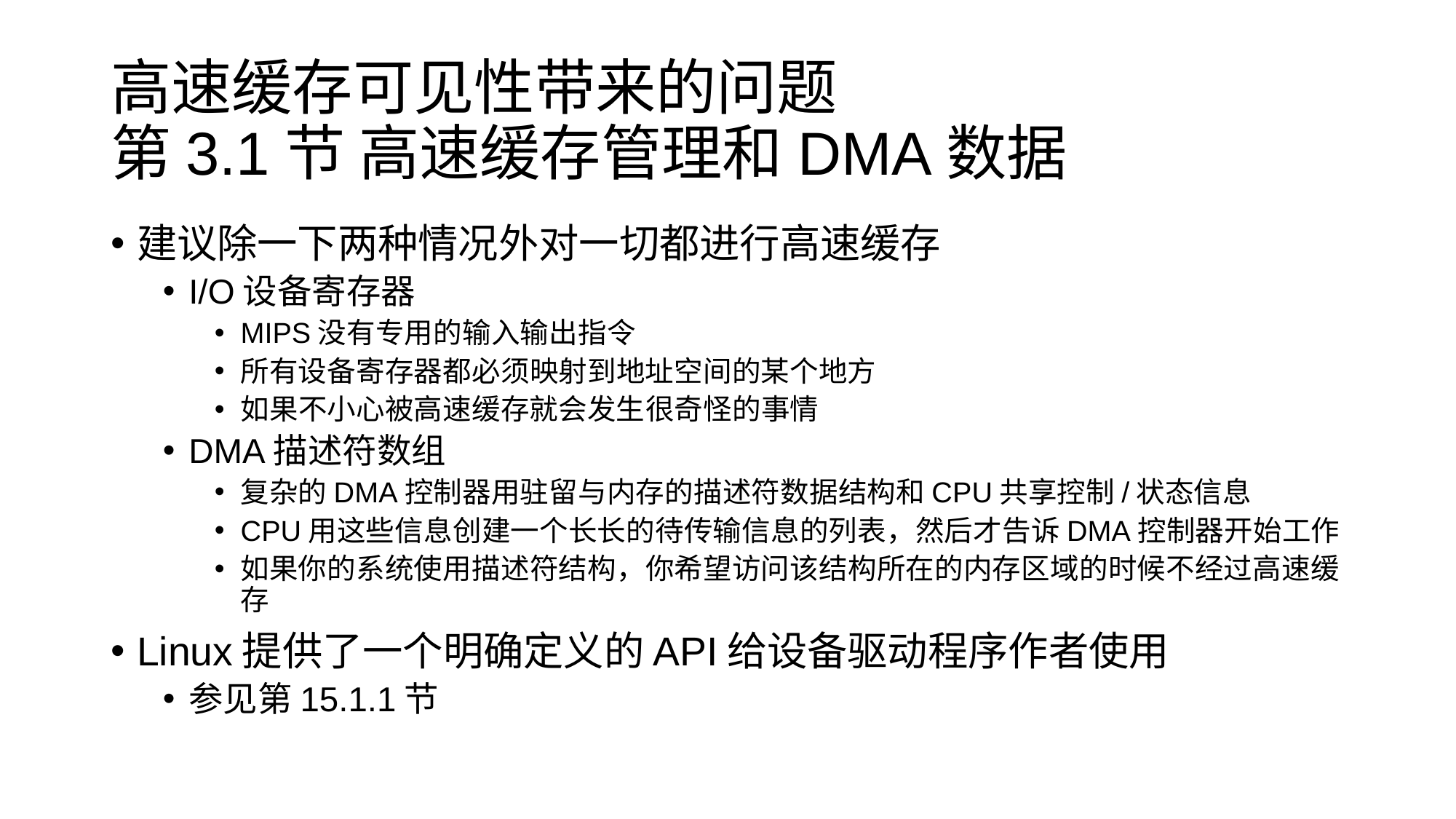

# 高速缓存可见性带来的问题 第3.1节 高速缓存管理和DMA数据
建议除一下两种情况外对一切都进行高速缓存
I/O设备寄存器
MIPS没有专用的输入输出指令
所有设备寄存器都必须映射到地址空间的某个地方
如果不小心被高速缓存就会发生很奇怪的事情
DMA描述符数组
复杂的DMA控制器用驻留与内存的描述符数据结构和CPU共享控制/状态信息
CPU用这些信息创建一个长长的待传输信息的列表，然后才告诉DMA控制器开始工作
如果你的系统使用描述符结构，你希望访问该结构所在的内存区域的时候不经过高速缓存
Linux提供了一个明确定义的API给设备驱动程序作者使用
参见第15.1.1节